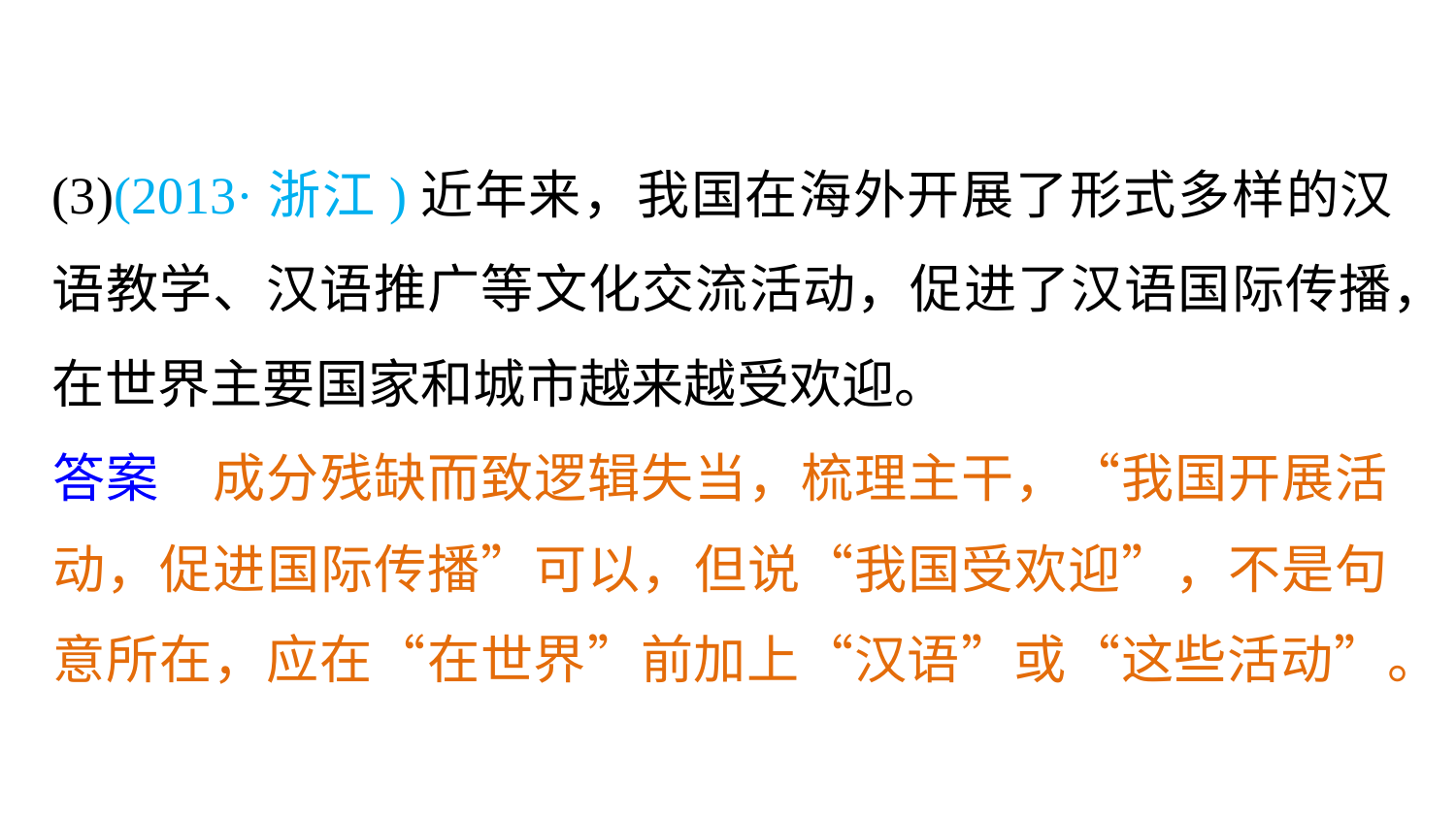

(3)(2013·浙江)近年来，我国在海外开展了形式多样的汉语教学、汉语推广等文化交流活动，促进了汉语国际传播，在世界主要国家和城市越来越受欢迎。
答案　成分残缺而致逻辑失当，梳理主干，“我国开展活动，促进国际传播”可以，但说“我国受欢迎”，不是句意所在，应在“在世界”前加上“汉语”或“这些活动”。